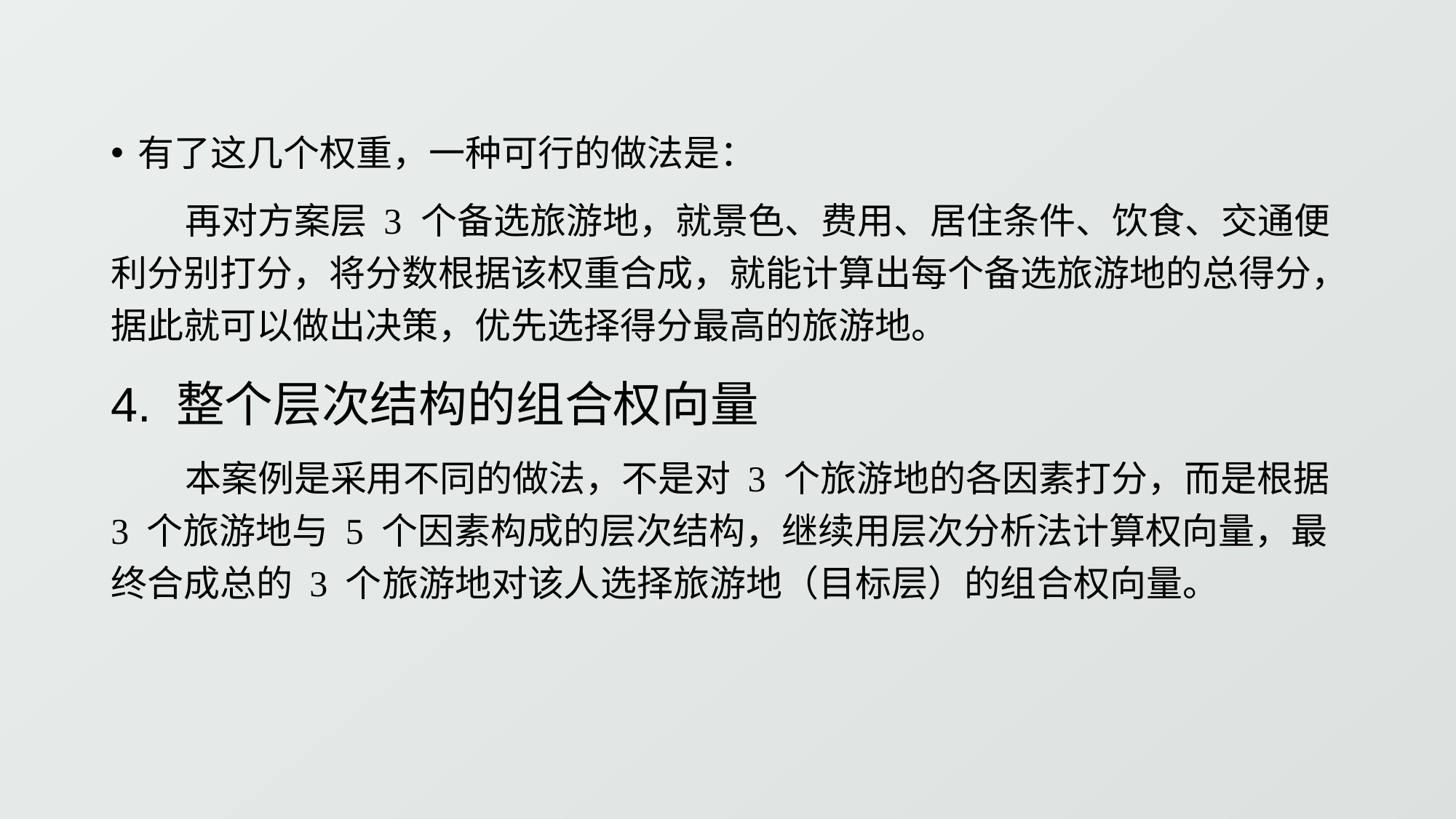

有了这几个权重，一种可行的做法是：
        再对方案层 3 个备选旅游地，就景色、费用、居住条件、饮食、交通便利分别打分，将分数根据该权重合成，就能计算出每个备选旅游地的总得分，据此就可以做出决策，优先选择得分最高的旅游地。
4. 整个层次结构的组合权向量
        本案例是采用不同的做法，不是对 3 个旅游地的各因素打分，而是根据 3 个旅游地与 5 个因素构成的层次结构，继续用层次分析法计算权向量，最终合成总的 3 个旅游地对该人选择旅游地（目标层）的组合权向量。